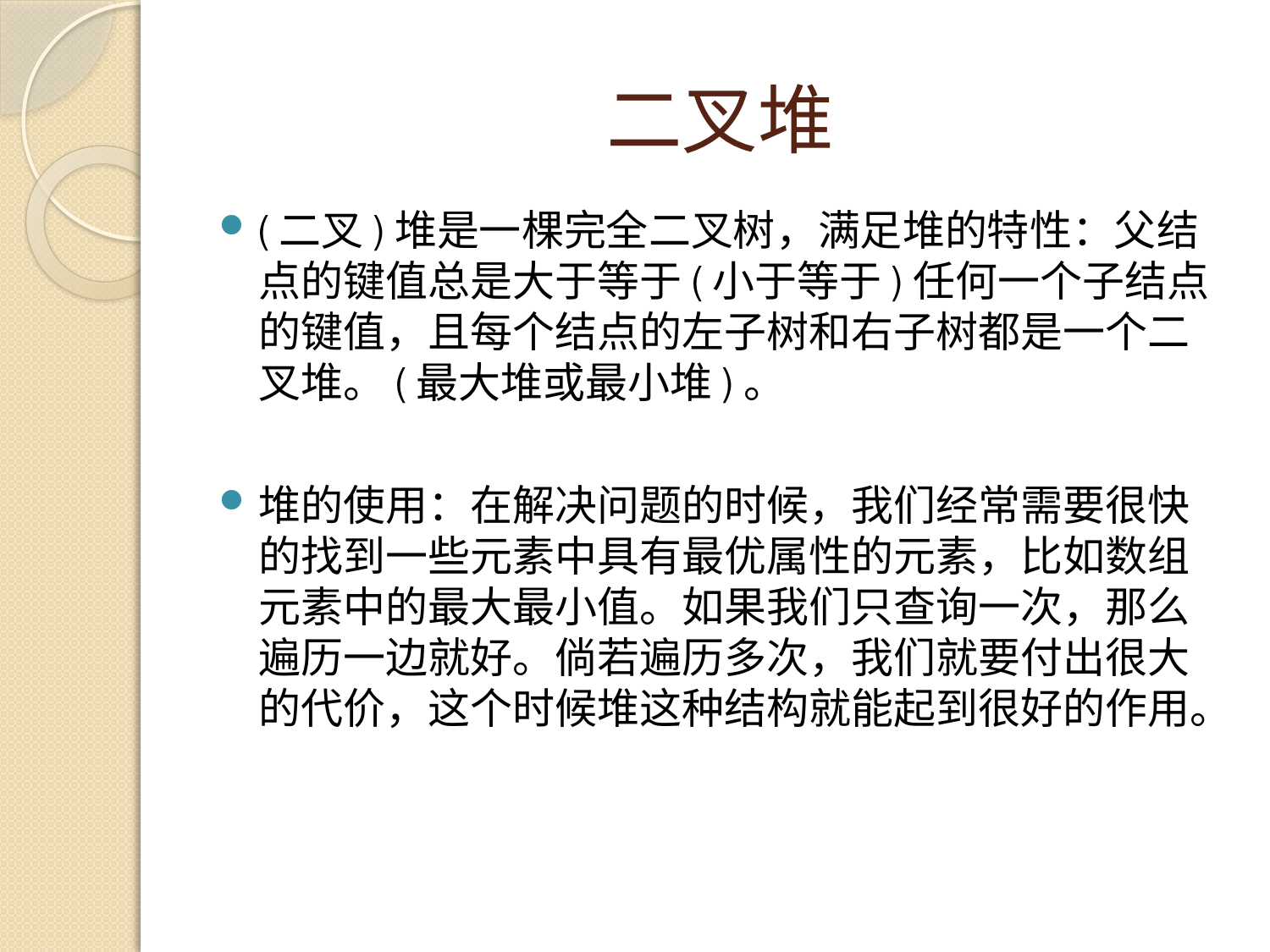

# 二叉堆

(二叉)堆是一棵完全二叉树，满足堆的特性：父结点的键值总是大于等于(小于等于)任何一个子结点的键值，且每个结点的左子树和右子树都是一个二叉堆。(最大堆或最小堆)。

堆的使用：在解决问题的时候，我们经常需要很快的找到一些元素中具有最优属性的元素，比如数组元素中的最大最小值。如果我们只查询一次，那么遍历一边就好。倘若遍历多次，我们就要付出很大的代价，这个时候堆这种结构就能起到很好的作用。